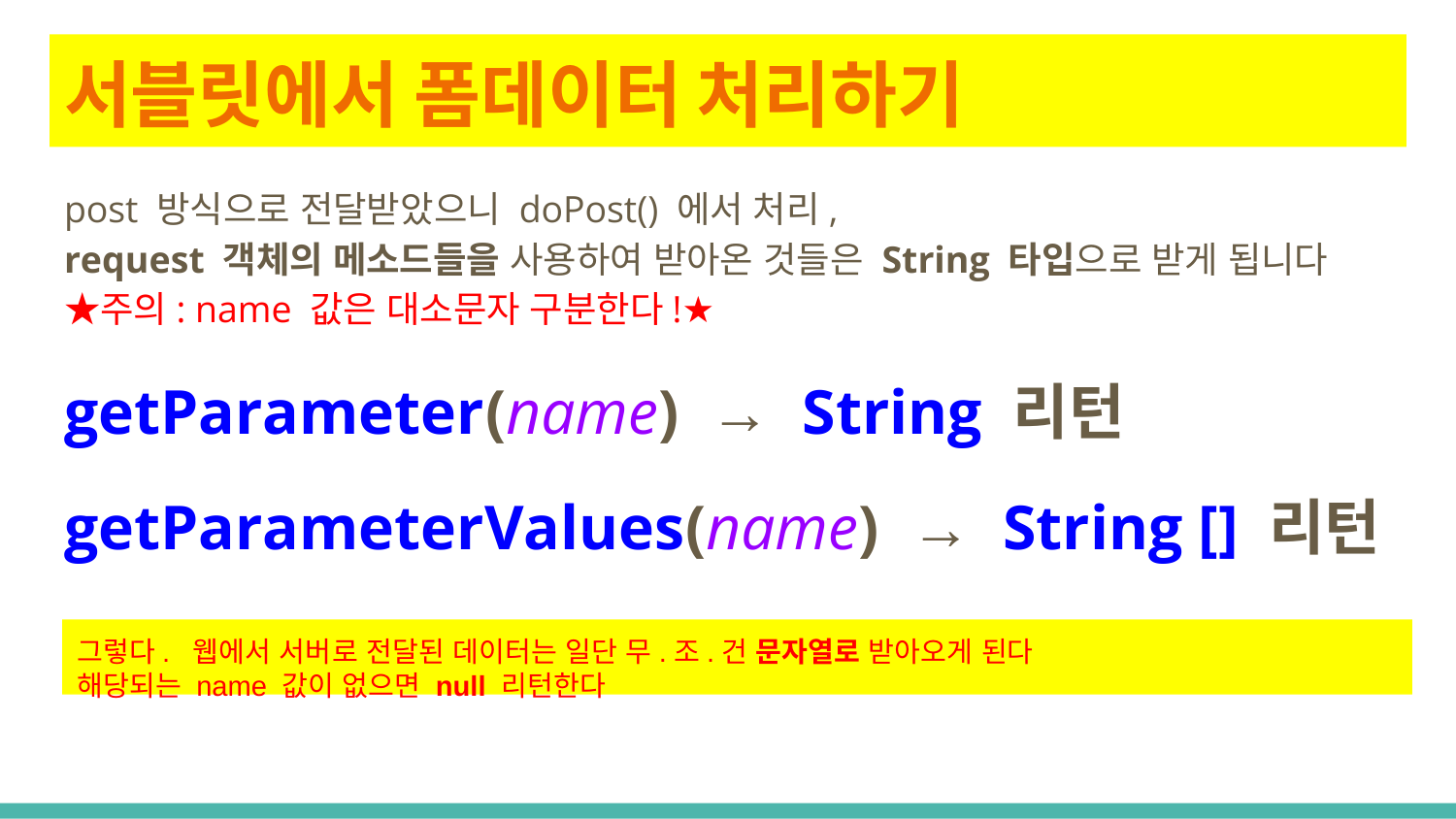

# 서블릿에서 폼데이터 처리하기
post 방식으로 전달받았으니 doPost() 에서 처리,
request 객체의 메소드들을 사용하여 받아온 것들은 String 타입으로 받게 됩니다
★주의: name 값은 대소문자 구분한다!★
getParameter(name)  →  String 리턴
getParameterValues(name)  →  String [] 리턴
그렇다.  웹에서 서버로 전달된 데이터는 일단 무.조.건 문자열로 받아오게 된다
해당되는 name 값이 없으면 null 리턴한다